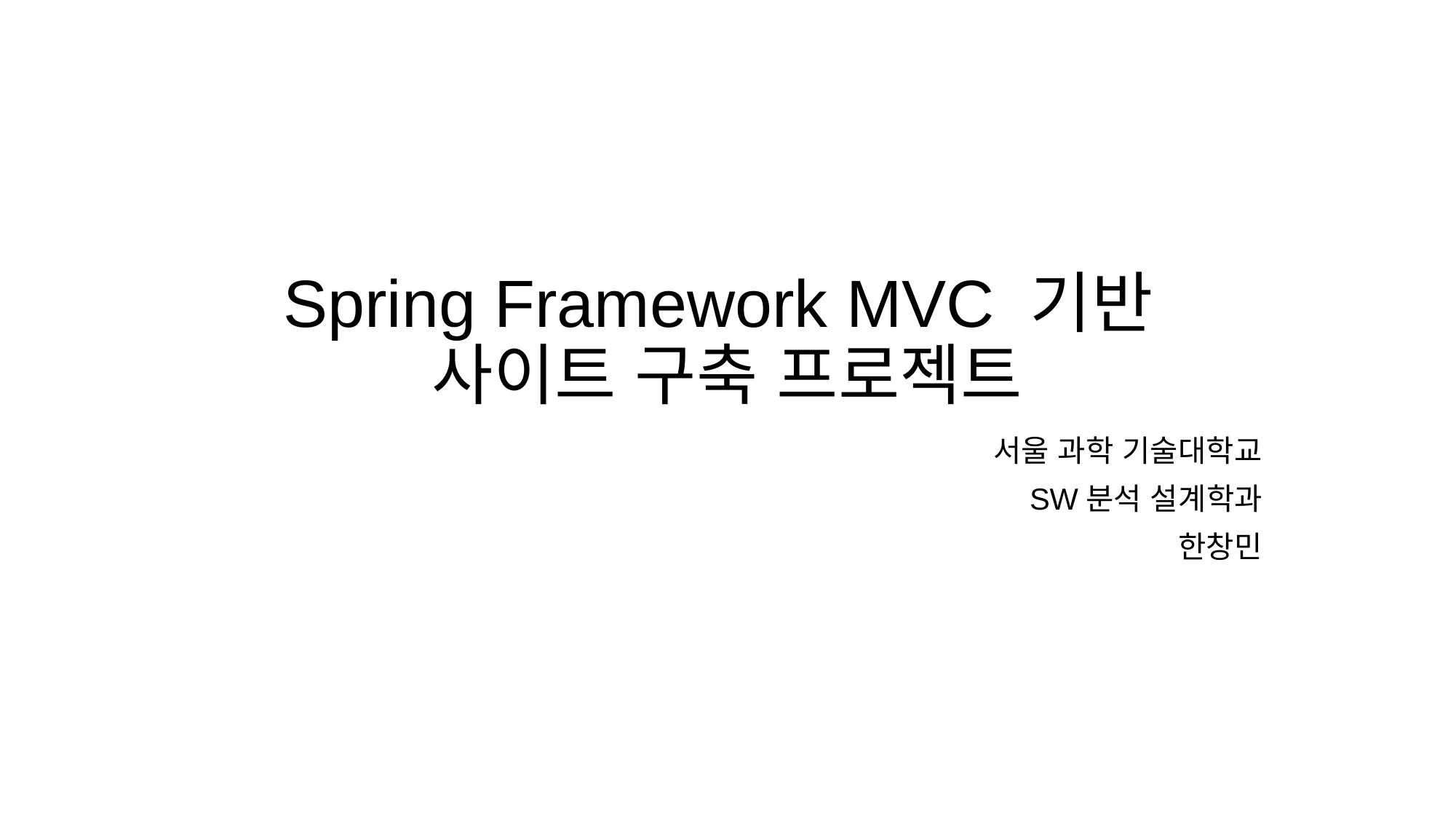

# Spring Framework MVC 기반 사이트 구축 프로젝트
서울 과학 기술대학교
SW분석 설계학과
한창민